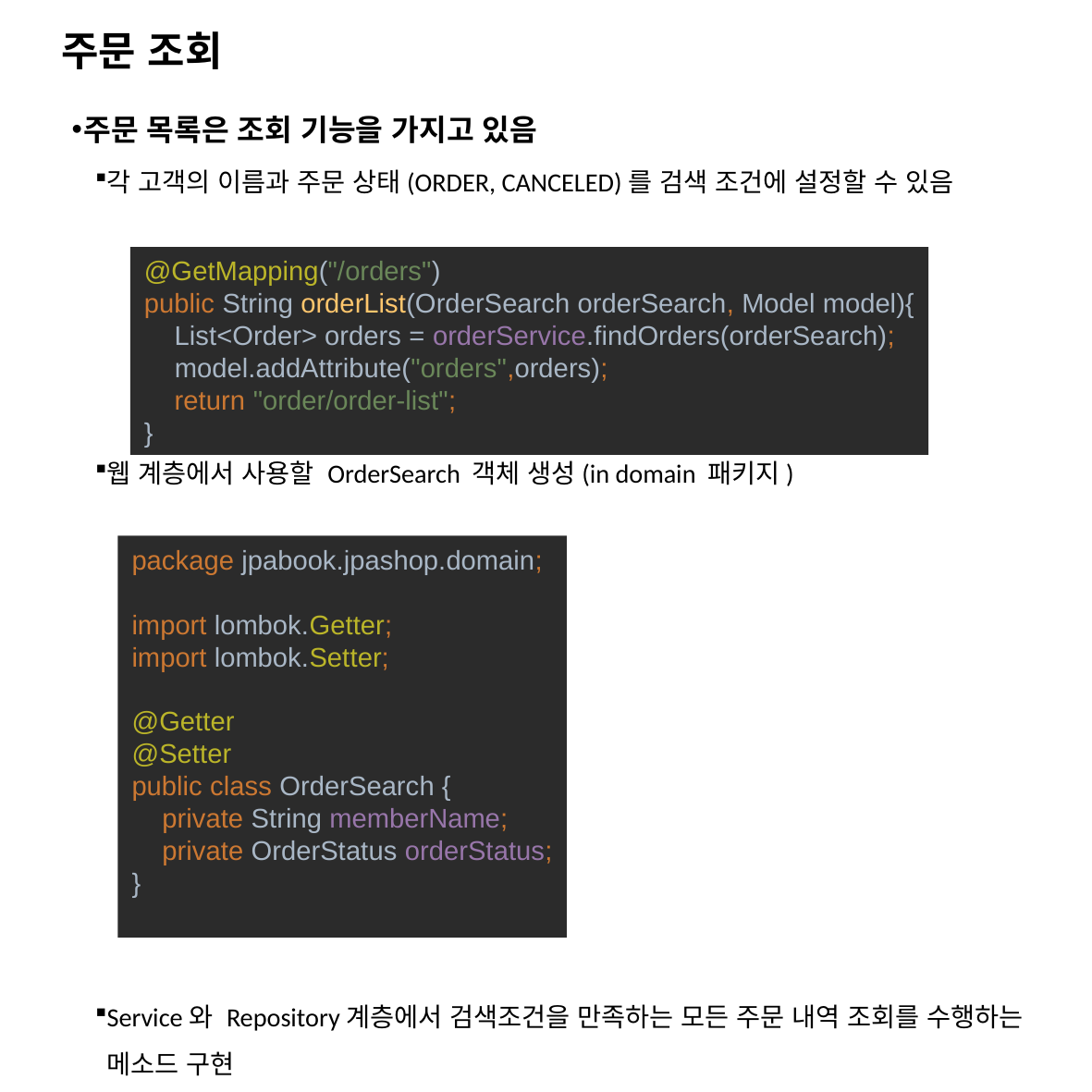

# 주문 조회
주문 목록은 조회 기능을 가지고 있음
각 고객의 이름과 주문 상태(ORDER, CANCELED)를 검색 조건에 설정할 수 있음

웹 계층에서 사용할 OrderSearch 객체 생성(in domain 패키지)

Service와 Repository계층에서 검색조건을 만족하는 모든 주문 내역 조회를 수행하는 메소드 구현

@GetMapping("/orders")
public String orderList(OrderSearch orderSearch, Model model){
    List<Order> orders = orderService.findOrders(orderSearch);
    model.addAttribute("orders",orders);
    return "order/order-list";
}
package jpabook.jpashop.domain;
import lombok.Getter;
import lombok.Setter;
@Getter
@Setter
public class OrderSearch {
    private String memberName;
    private OrderStatus orderStatus;
}